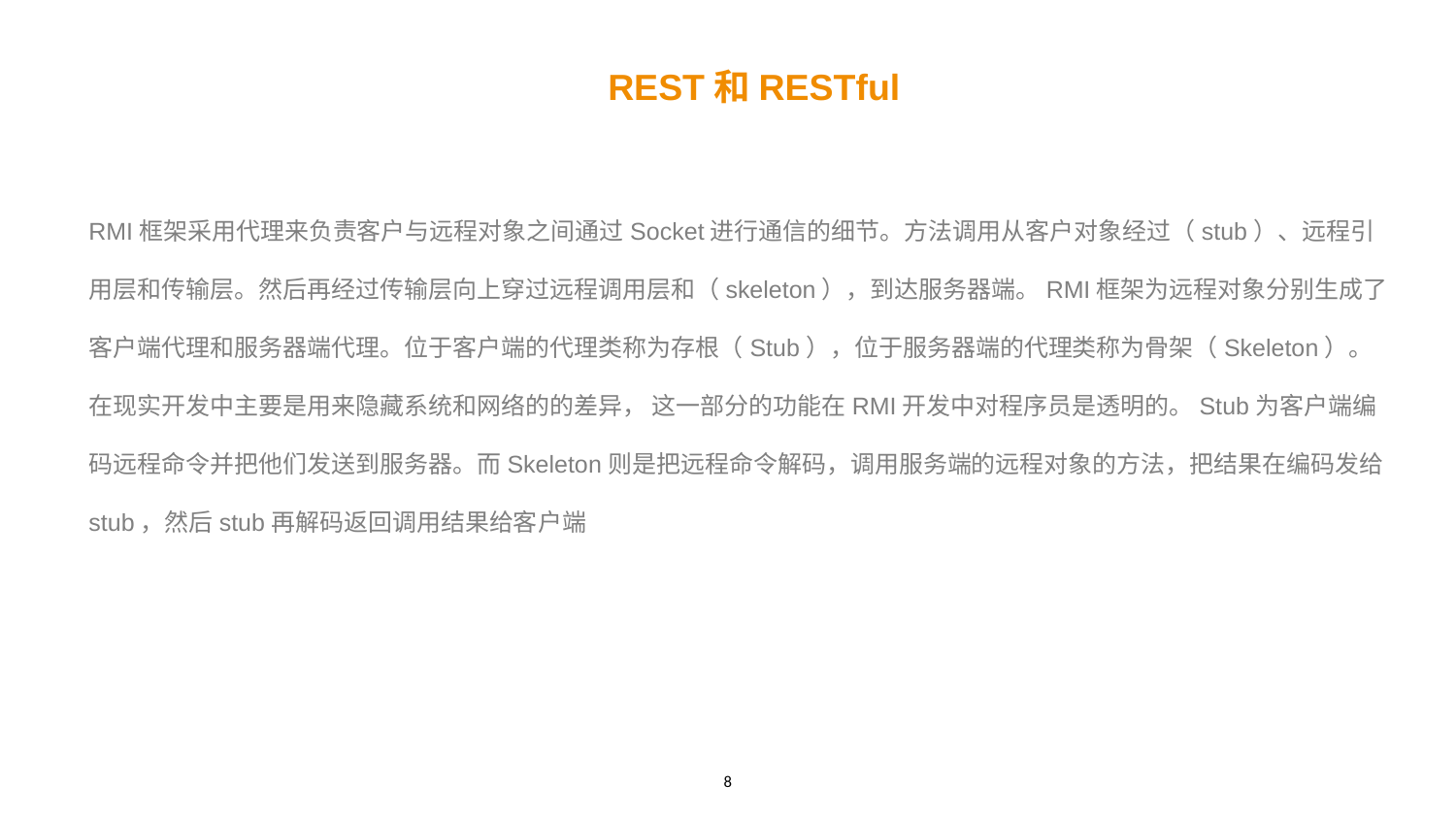

REST和RESTful
RMI框架采用代理来负责客户与远程对象之间通过Socket进行通信的细节。方法调用从客户对象经过（stub）、远程引用层和传输层。然后再经过传输层向上穿过远程调用层和（skeleton），到达服务器端。RMI框架为远程对象分别生成了客户端代理和服务器端代理。位于客户端的代理类称为存根（Stub），位于服务器端的代理类称为骨架（Skeleton）。在现实开发中主要是用来隐藏系统和网络的的差异， 这一部分的功能在RMI开发中对程序员是透明的。Stub为客户端编码远程命令并把他们发送到服务器。而Skeleton则是把远程命令解码，调用服务端的远程对象的方法，把结果在编码发给stub，然后stub再解码返回调用结果给客户端